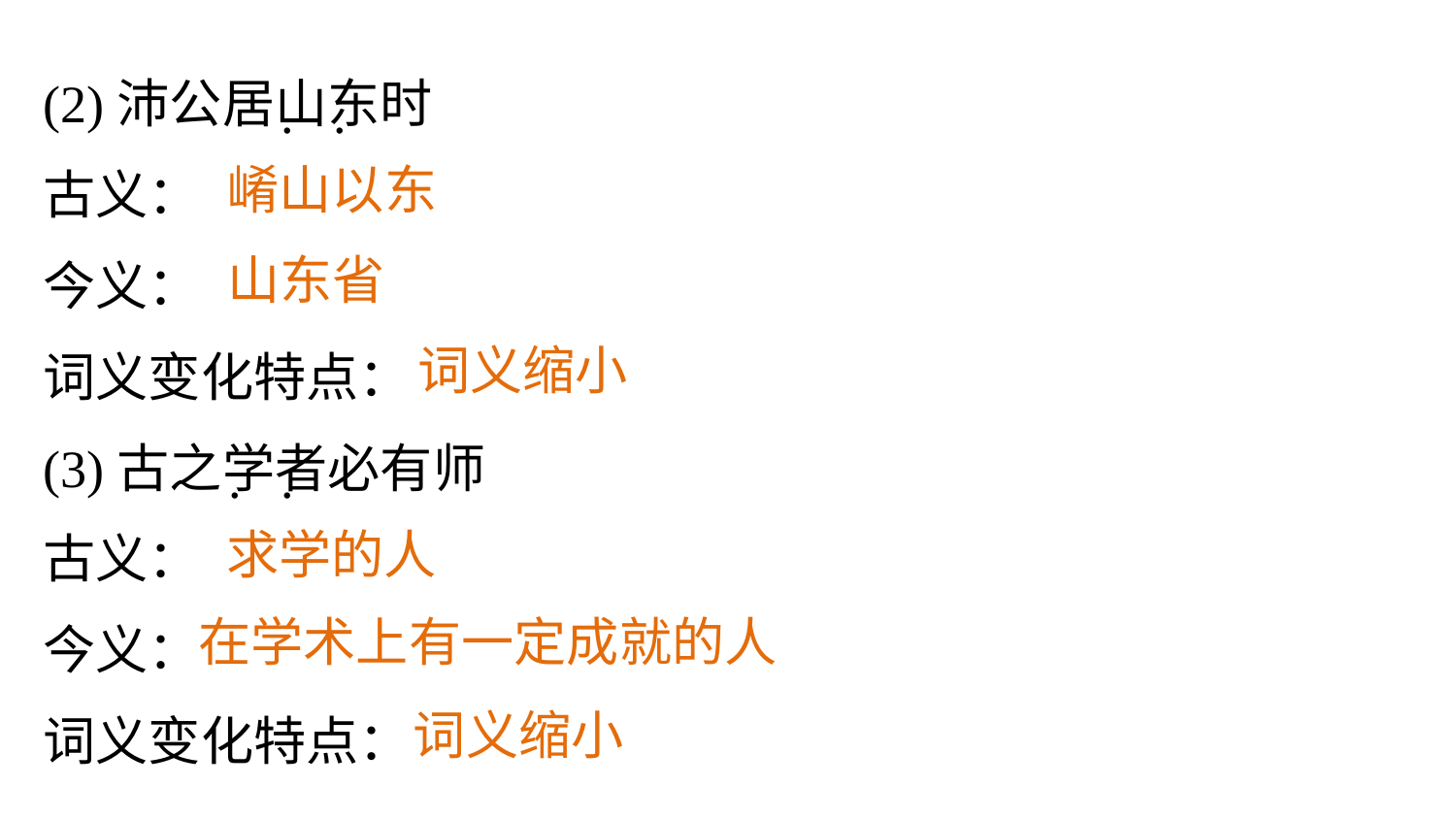

(2)沛公居山东时
古义：
今义：
词义变化特点：
(3)古之学者必有师
古义：
今义：
词义变化特点：
.   .
崤山以东
山东省
词义缩小
.   .
求学的人
在学术上有一定成就的人
词义缩小